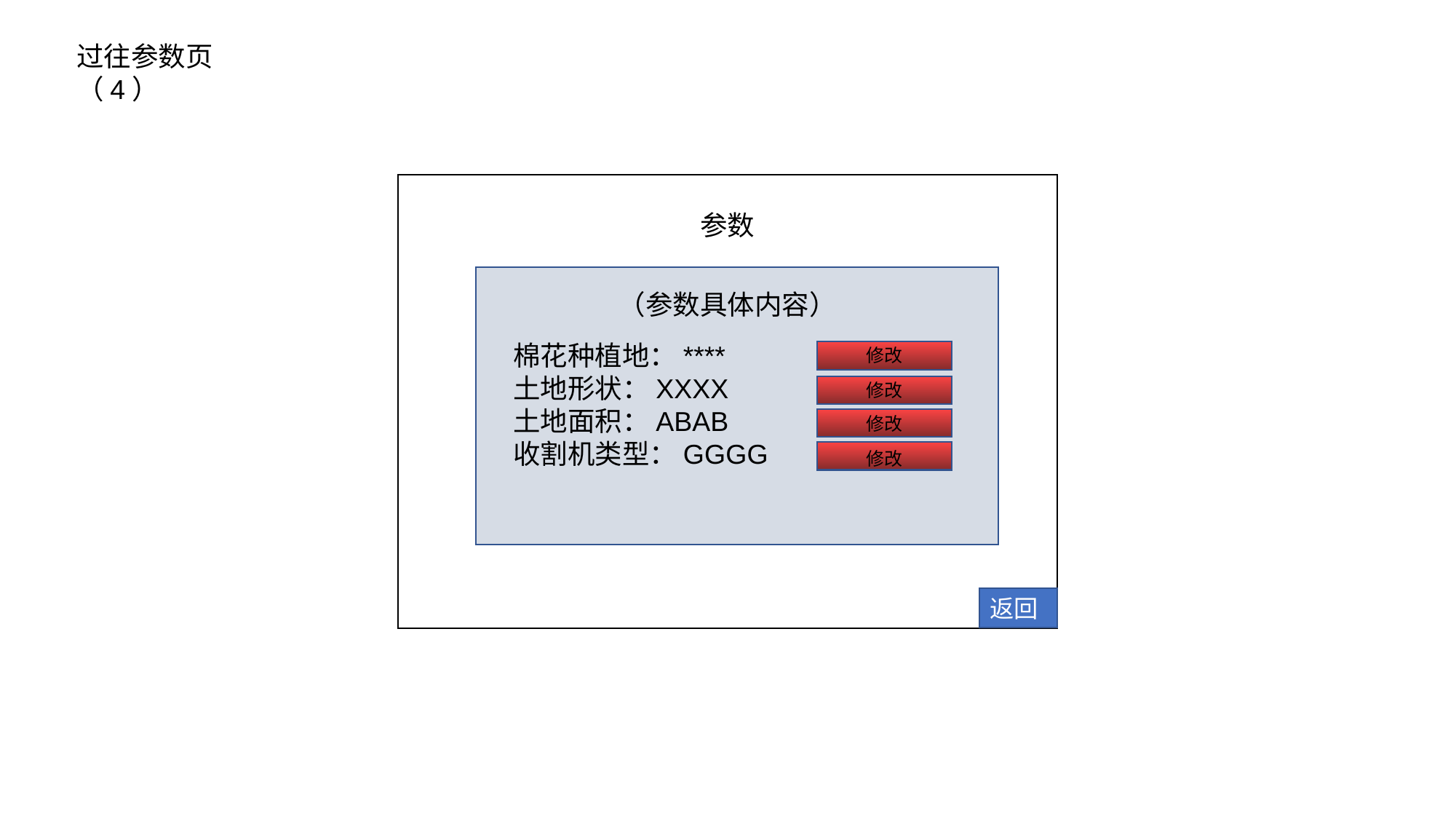

过往参数页（4）

参数

（参数具体内容）
棉花种植地：****
土地形状：XXXX
土地面积：ABAB
收割机类型：GGGG
修改

修改

修改

修改

返回